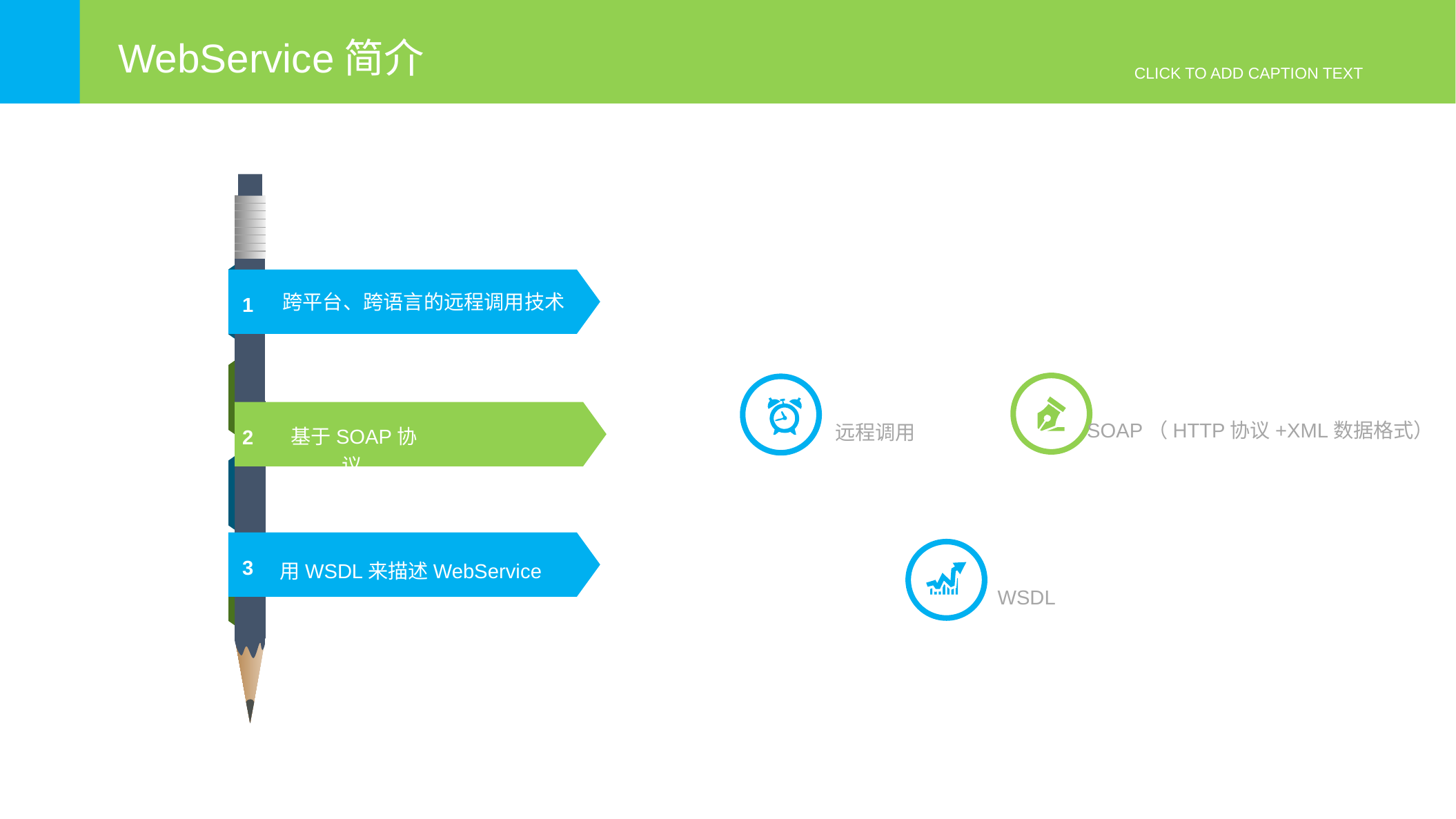

WebService简介
CLICK TO ADD CAPTION TEXT

跨平台、跨语言的远程调用技术
1

基于SOAP协议
2

3
用WSDL来描述WebService

SOAP（HTTP协议+XML数据格式）
远程调用

WSDL